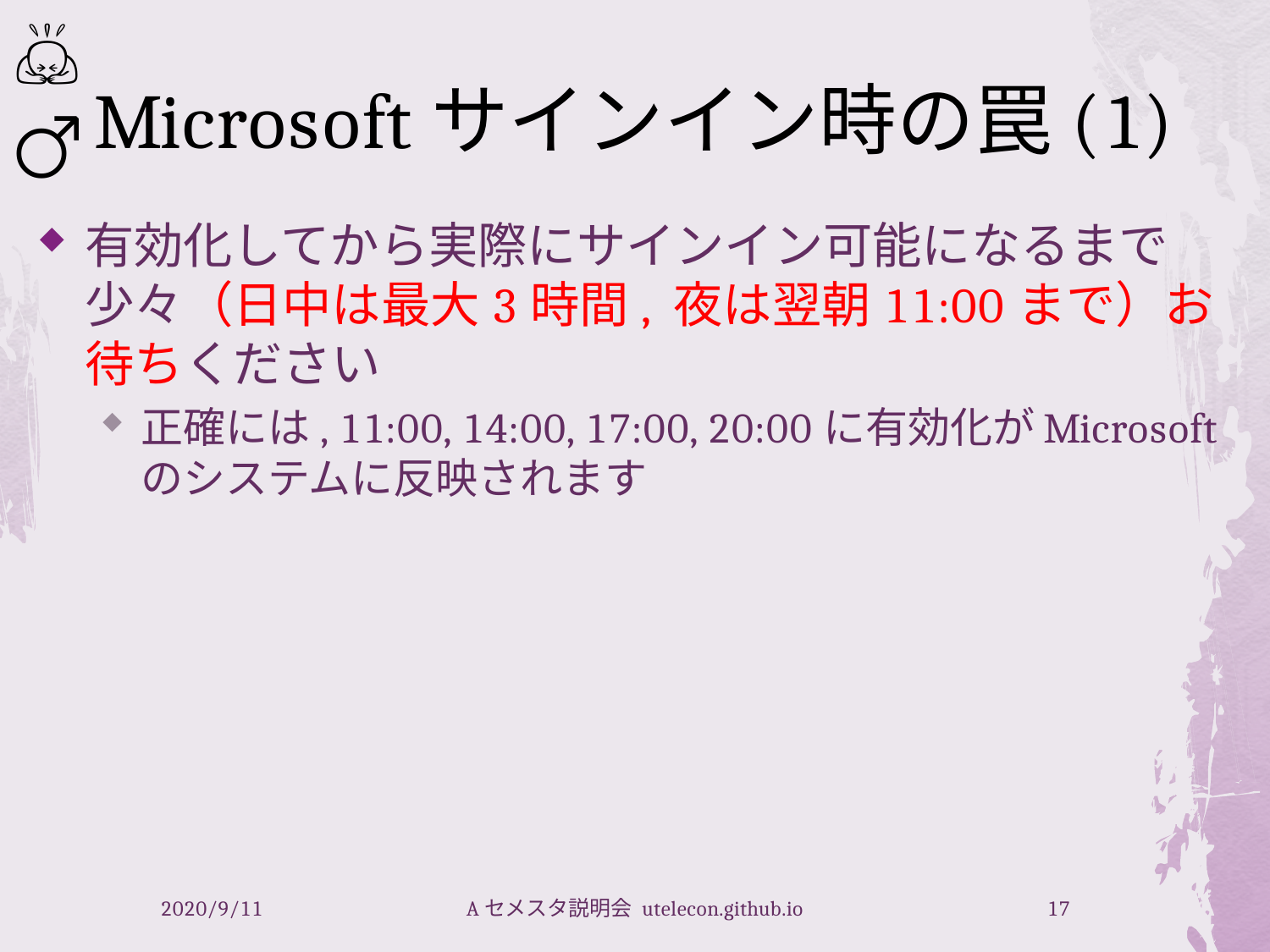

🙇‍♂️
# Microsoftサインイン時の罠(1)
有効化してから実際にサインイン可能になるまで少々（日中は最大3時間, 夜は翌朝11:00まで）お待ちください
正確には, 11:00, 14:00, 17:00, 20:00に有効化がMicrosoftのシステムに反映されます
2020/9/11
Aセメスタ説明会 utelecon.github.io
17